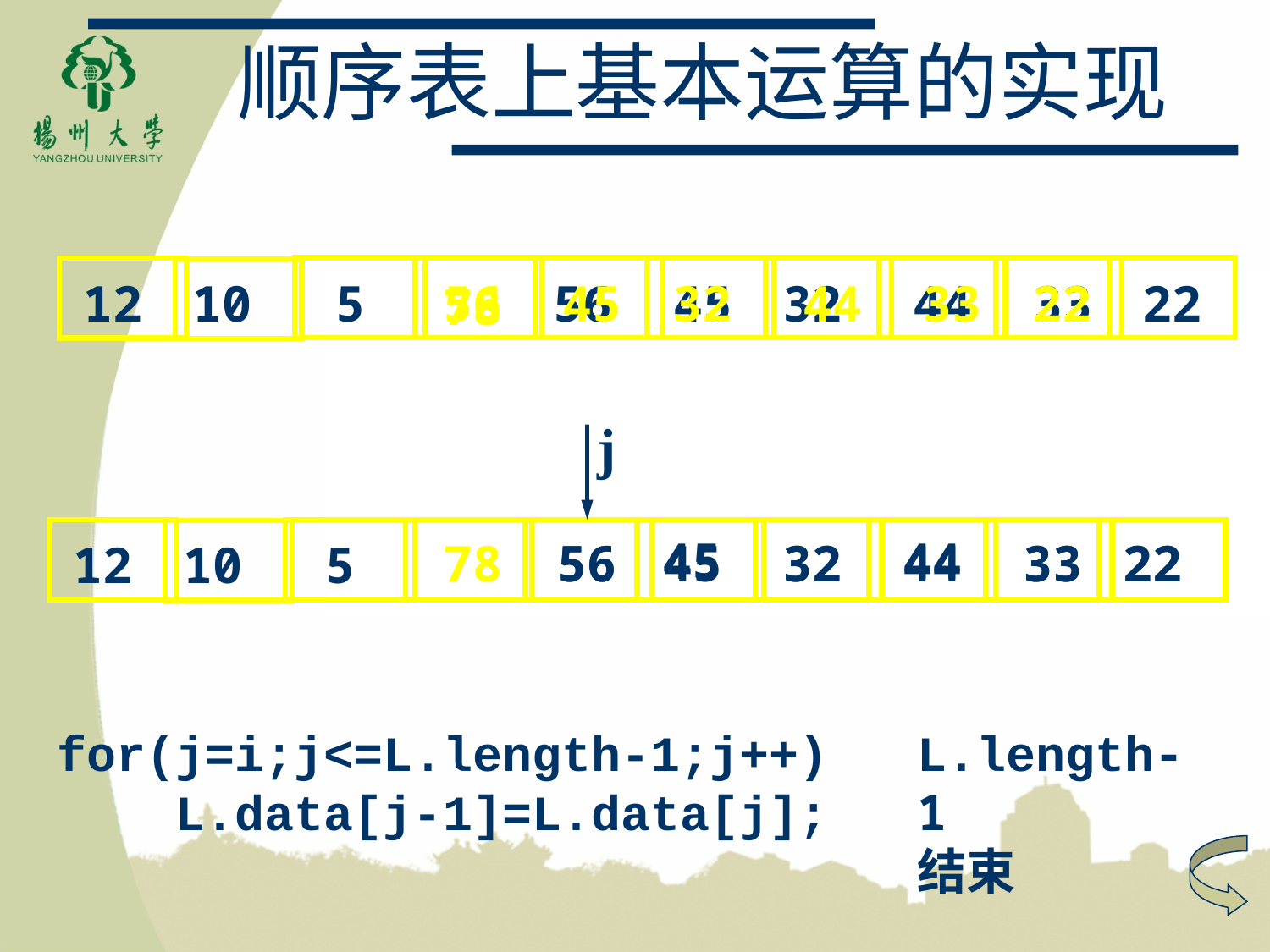

# 顺序表上基本运算的实现

56
45
32
44
33
22
22
12
10
5
56
45
32

44
33
78
j

45
44

78
56
56
45
32
32
44
33
33
22
22
12
10
5

for(j=i;j<=L.length-1;j++)
    L.data[j-1]=L.data[j];
L.length-1
结束